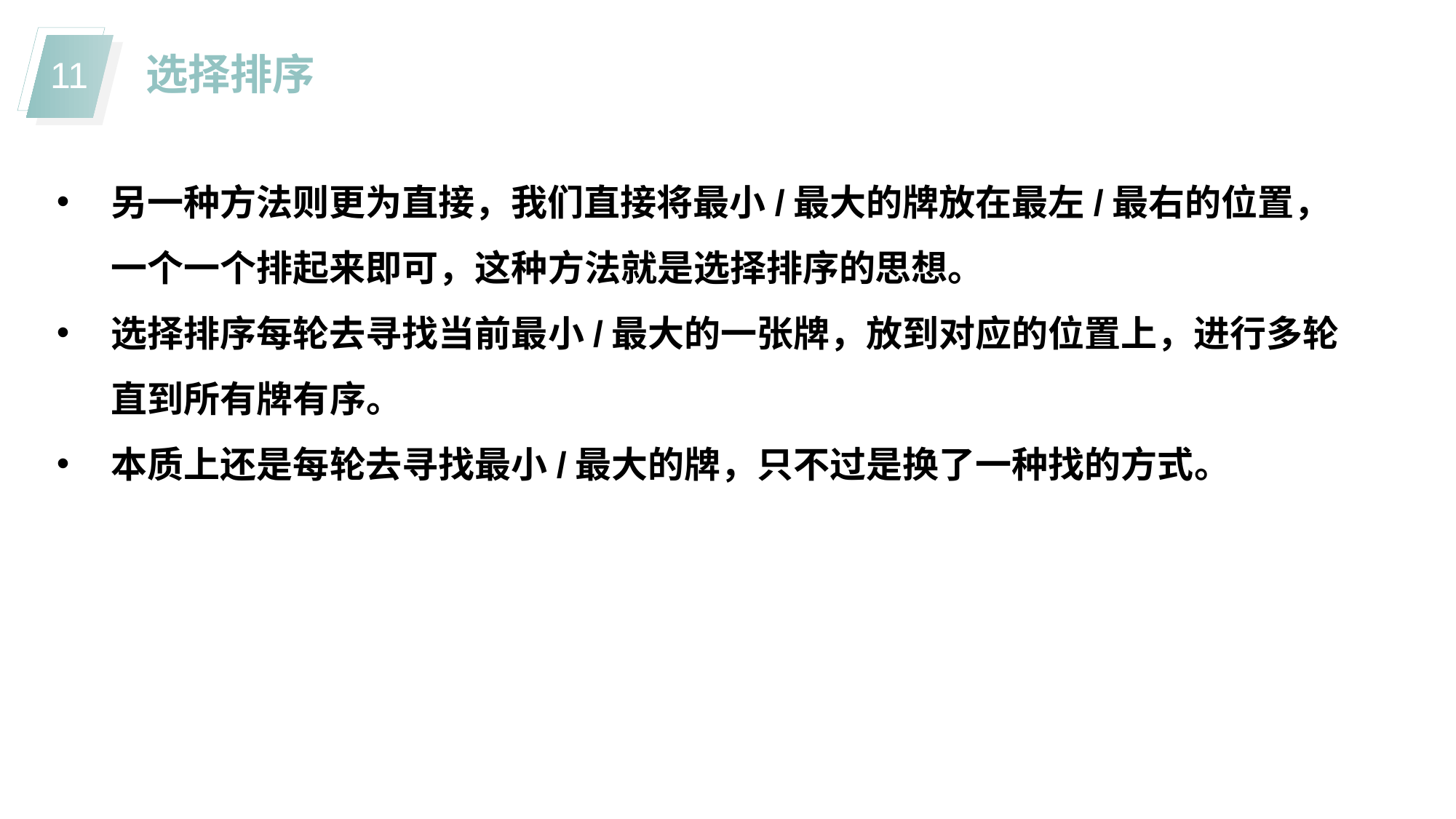

选择排序
另一种方法则更为直接，我们直接将最小/最大的牌放在最左/最右的位置，一个一个排起来即可，这种方法就是选择排序的思想。
选择排序每轮去寻找当前最小/最大的一张牌，放到对应的位置上，进行多轮直到所有牌有序。
本质上还是每轮去寻找最小/最大的牌，只不过是换了一种找的方式。